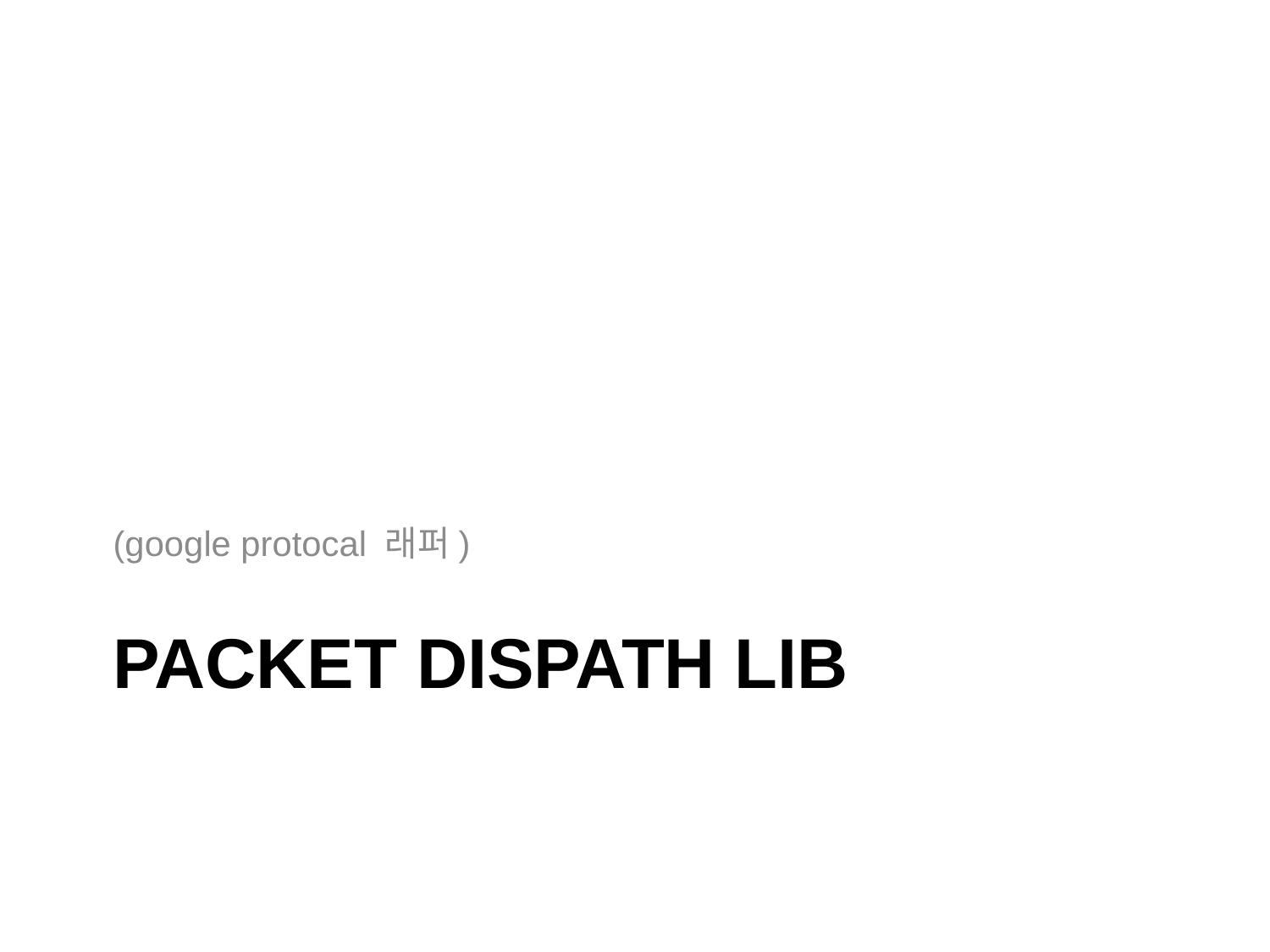

(google protocal 래퍼)
# Packet Dispath Lib